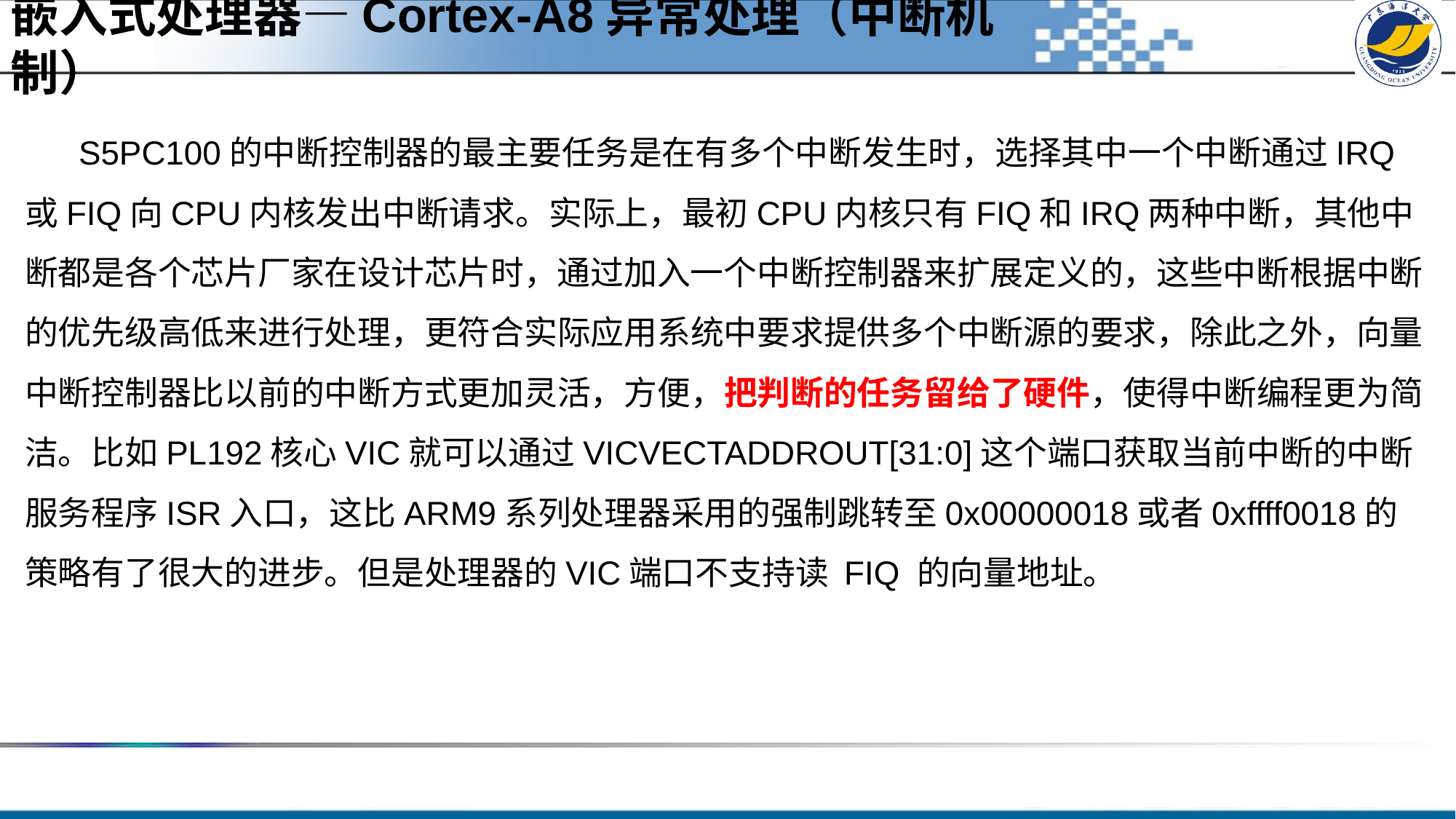

嵌入式处理器—Cortex-A8异常处理（中断机制）
S5PC100的中断控制器的最主要任务是在有多个中断发生时，选择其中一个中断通过IRQ或FIQ向CPU内核发出中断请求。实际上，最初CPU内核只有FIQ和IRQ两种中断，其他中断都是各个芯片厂家在设计芯片时，通过加入一个中断控制器来扩展定义的，这些中断根据中断的优先级高低来进行处理，更符合实际应用系统中要求提供多个中断源的要求，除此之外，向量中断控制器比以前的中断方式更加灵活，方便，把判断的任务留给了硬件，使得中断编程更为简洁。比如PL192核心VIC就可以通过VICVECTADDROUT[31:0]这个端口获取当前中断的中断服务程序ISR入口，这比ARM9系列处理器采用的强制跳转至0x00000018或者0xffff0018的策略有了很大的进步。但是处理器的VIC端口不支持读 FIQ 的向量地址。
134